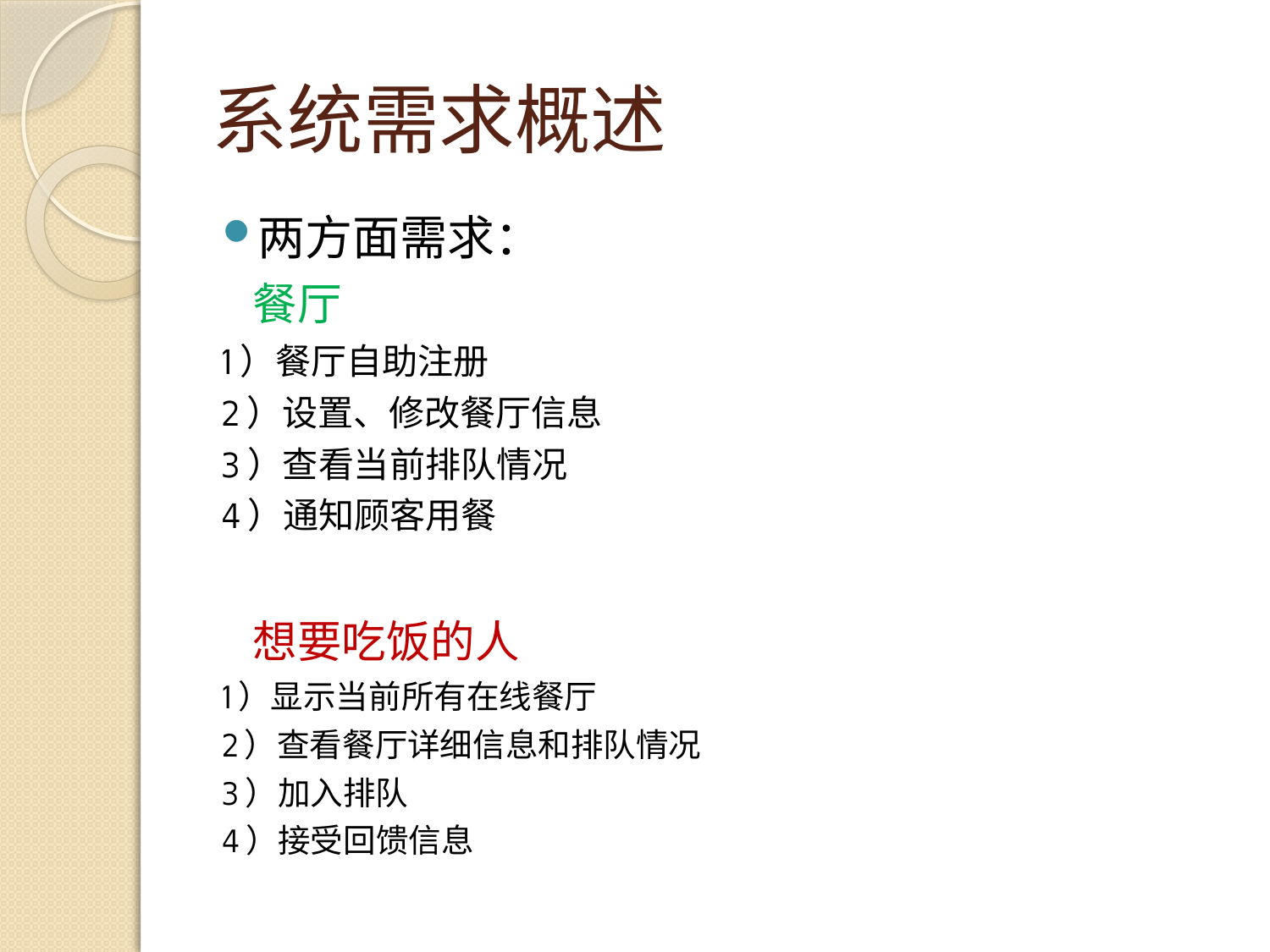

# 系统需求概述
两方面需求：
  餐厅
1）餐厅自助注册
2）设置、修改餐厅信息
3）查看当前排队情况
4）通知顾客用餐

  想要吃饭的人
1）显示当前所有在线餐厅
2）查看餐厅详细信息和排队情况
3）加入排队
4）接受回馈信息